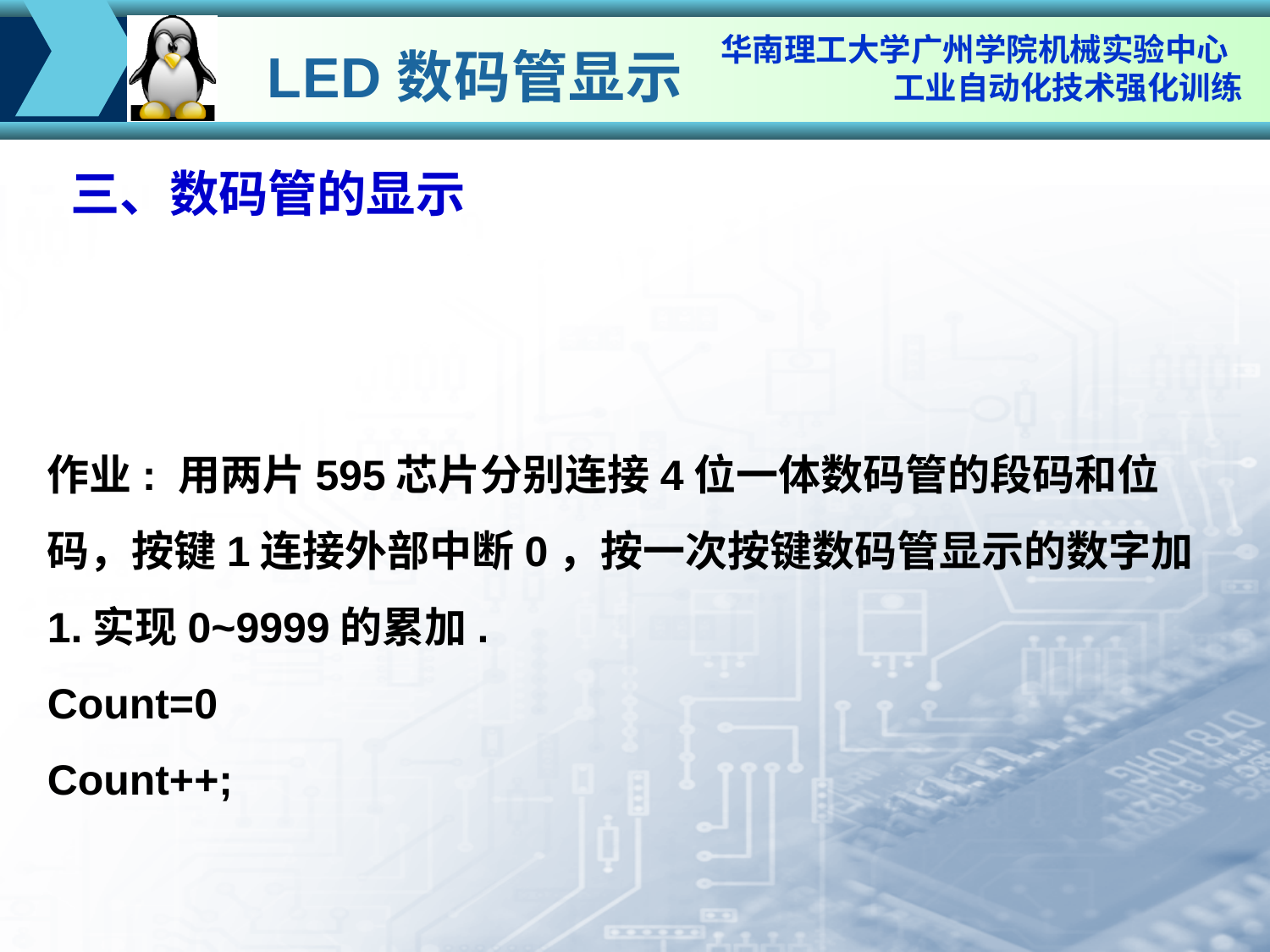

LED数码管显示
三、数码管的显示
作业: 用两片595芯片分别连接4位一体数码管的段码和位码，按键1连接外部中断0，按一次按键数码管显示的数字加1.实现0~9999的累加.
Count=0
Count++;